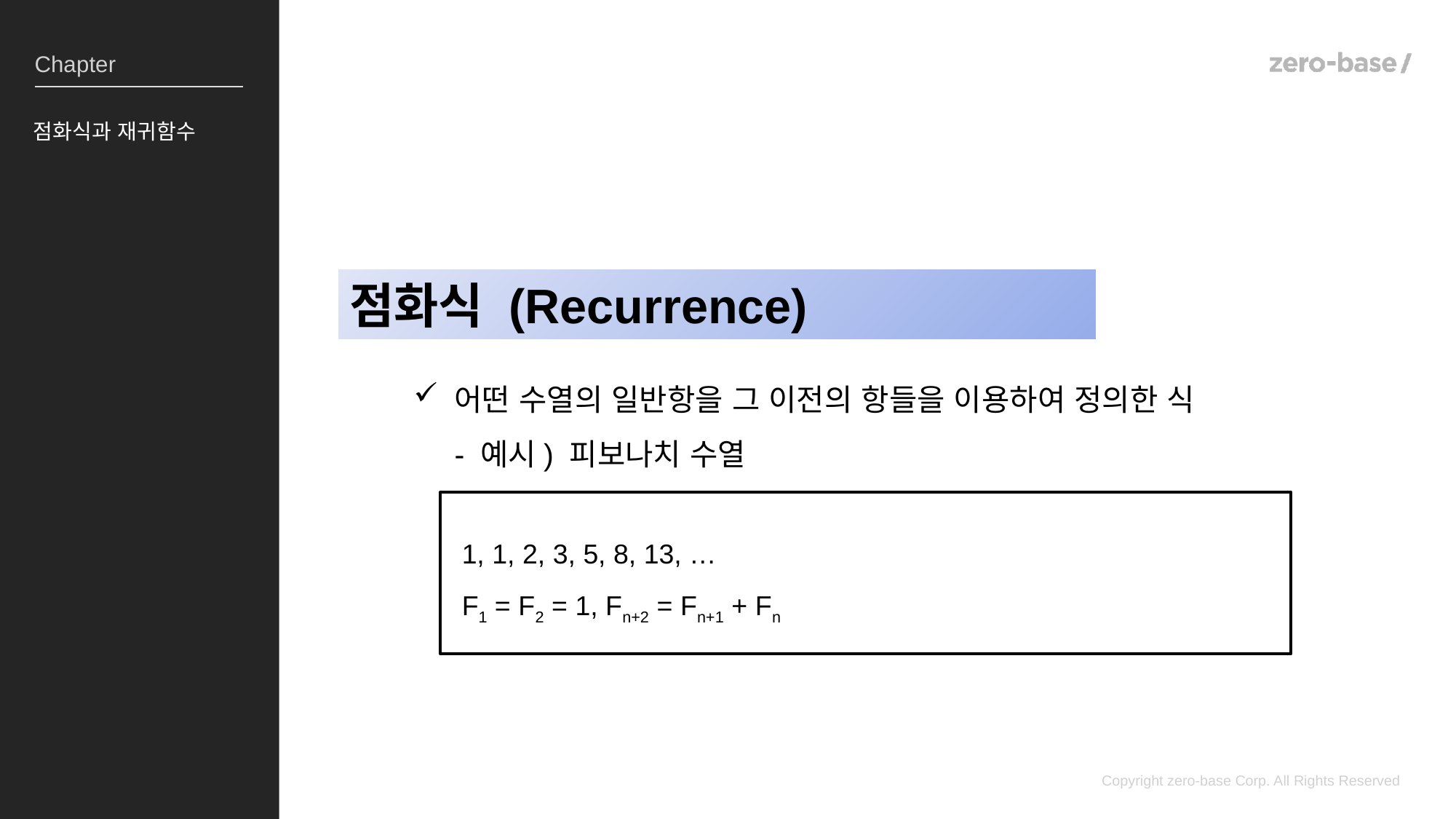

점화식과 재귀함수
점화식 (Recurrence)
어떤 수열의 일반항을 그 이전의 항들을 이용하여 정의한 식
- 예시) 피보나치 수열
1, 1, 2, 3, 5, 8, 13, …
F1 = F2 = 1, Fn+2 = Fn+1 + Fn